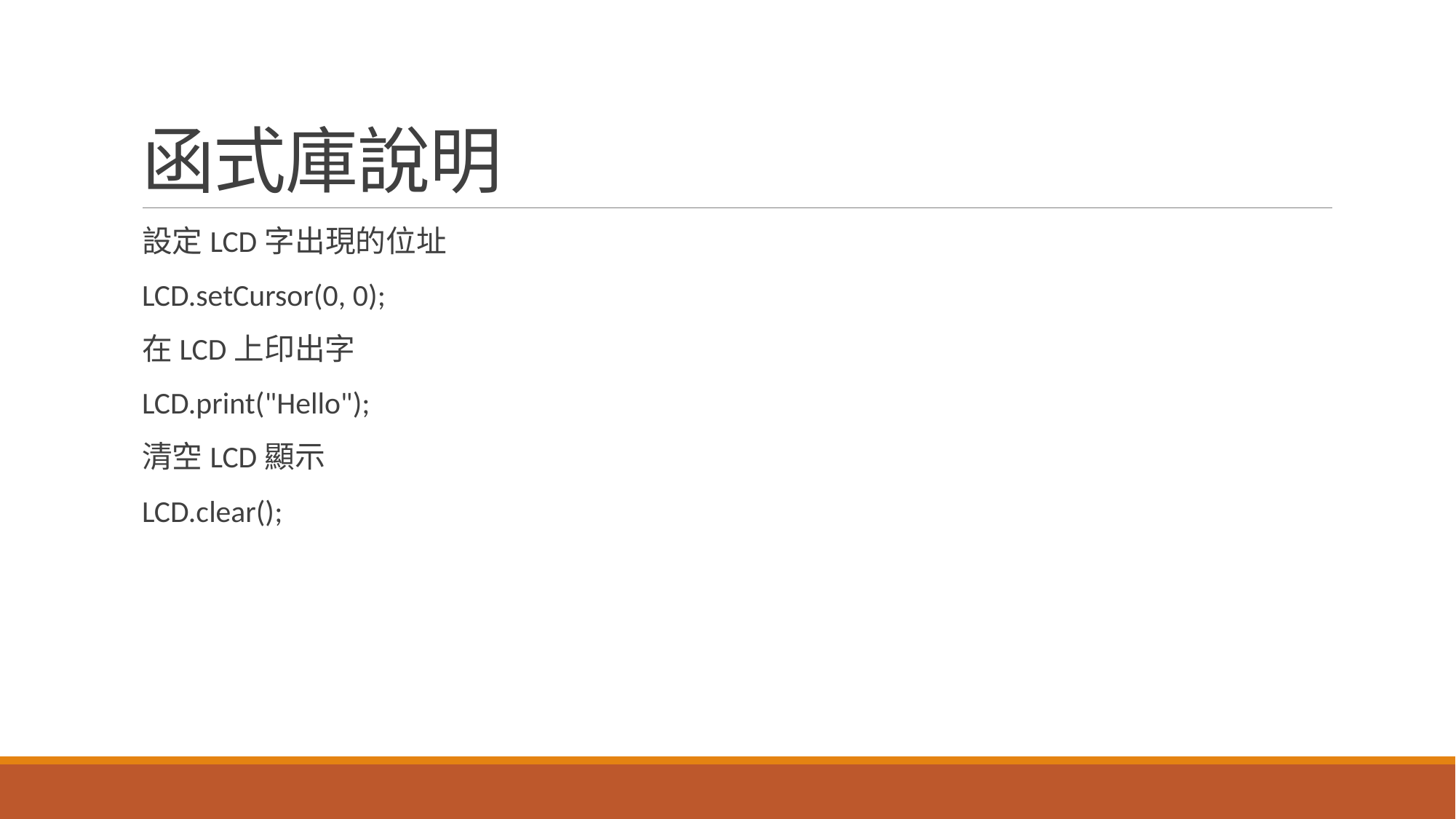

# 函式庫說明
設定LCD字出現的位址
LCD.setCursor(0, 0);
在LCD上印出字
LCD.print("Hello");
清空LCD顯示
LCD.clear();